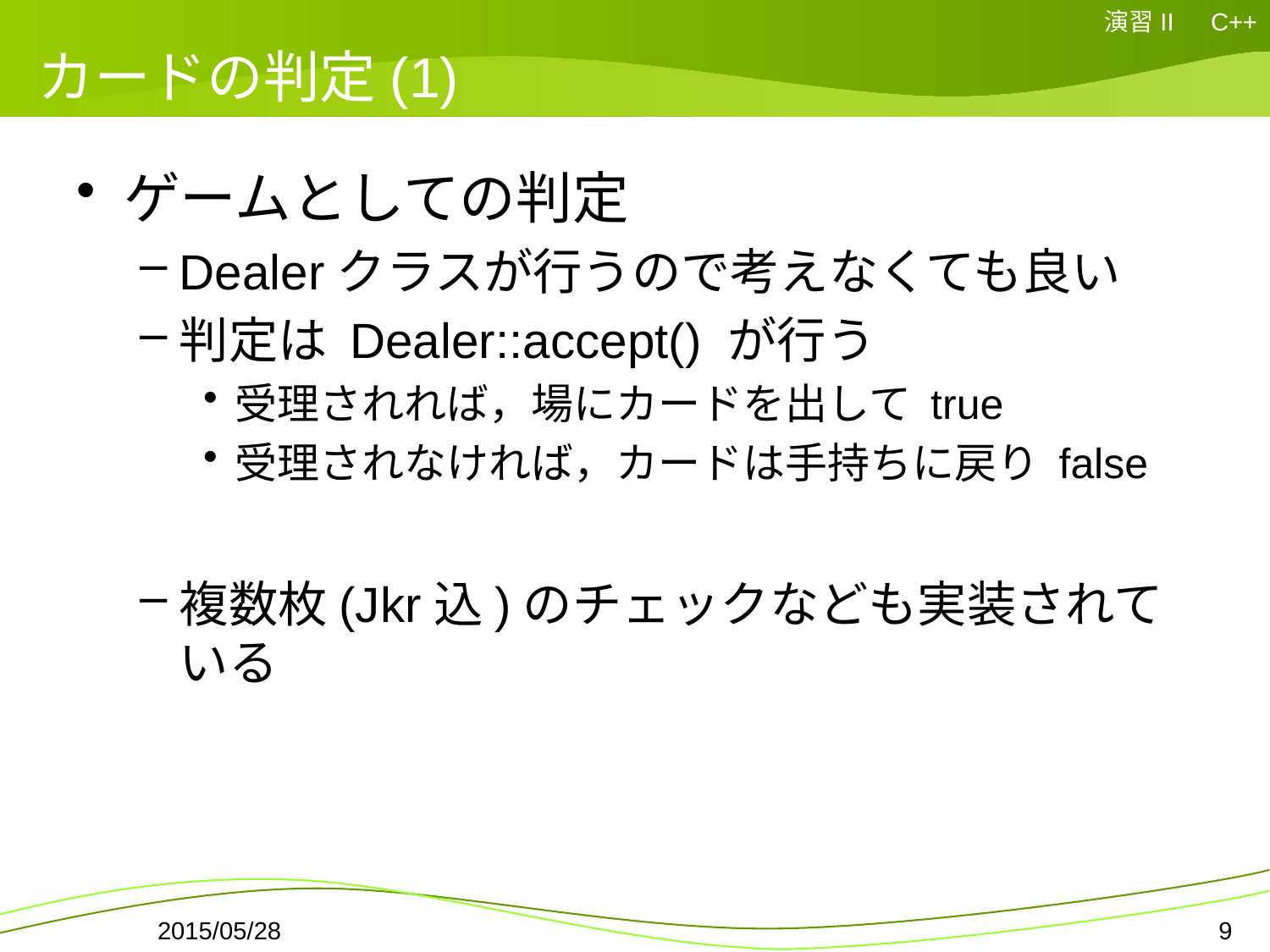

演習II　C++
# カードの判定(1)
ゲームとしての判定
Dealerクラスが行うので考えなくても良い
判定は Dealer::accept() が行う
受理されれば，場にカードを出して true
受理されなければ，カードは手持ちに戻り false

複数枚(Jkr込)のチェックなども実装されている
2015/05/28
9